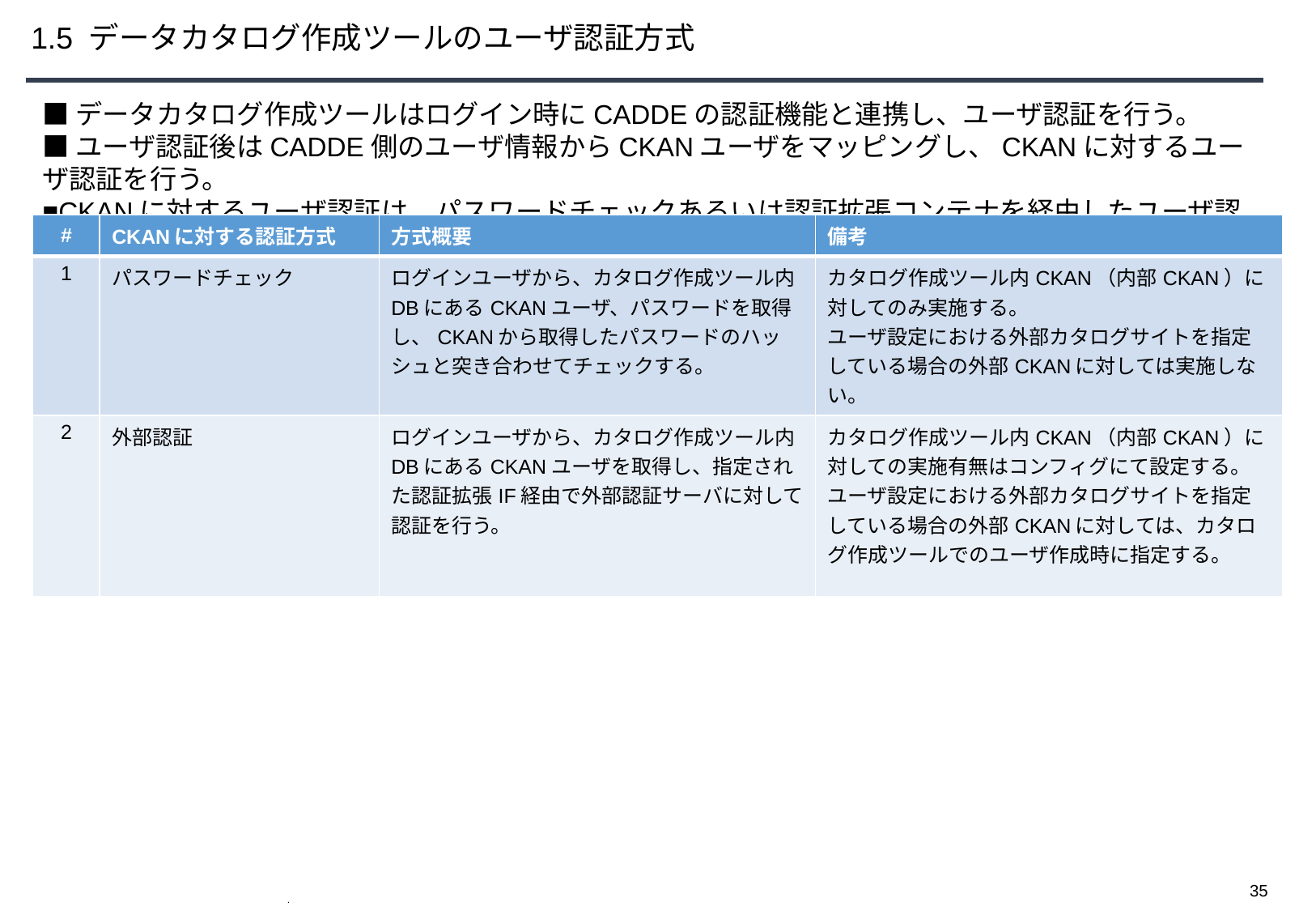

# 1.5 データカタログ作成ツールのユーザ認証方式
■データカタログ作成ツールはログイン時にCADDEの認証機能と連携し、ユーザ認証を行う。
■ユーザ認証後はCADDE側のユーザ情報からCKANユーザをマッピングし、CKANに対するユーザ認証を行う。
■CKANに対するユーザ認証は、パスワードチェックあるいは認証拡張コンテナを経由したユーザ認証を行う。
| # | CKANに対する認証方式 | 方式概要 | 備考 |
| --- | --- | --- | --- |
| 1 | パスワードチェック | ログインユーザから、カタログ作成ツール内DBにあるCKANユーザ、パスワードを取得し、CKANから取得したパスワードのハッシュと突き合わせてチェックする。 | カタログ作成ツール内CKAN（内部CKAN）に対してのみ実施する。 ユーザ設定における外部カタログサイトを指定している場合の外部CKANに対しては実施しない。 |
| 2 | 外部認証 | ログインユーザから、カタログ作成ツール内DBにあるCKANユーザを取得し、指定された認証拡張IF経由で外部認証サーバに対して認証を行う。 | カタログ作成ツール内CKAN（内部CKAN）に対しての実施有無はコンフィグにて設定する。 ユーザ設定における外部カタログサイトを指定している場合の外部CKANに対しては、カタログ作成ツールでのユーザ作成時に指定する。 |